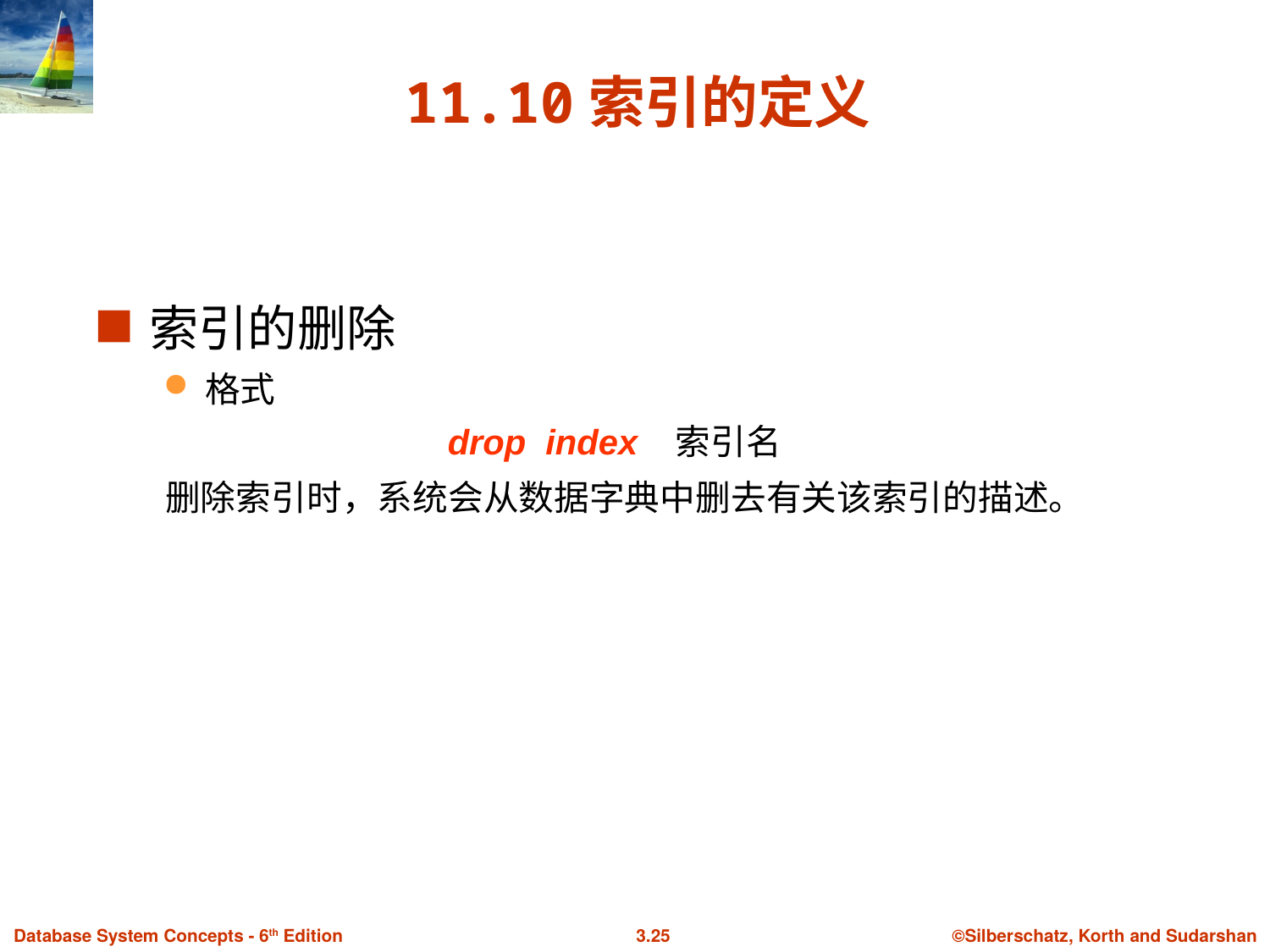

# 11.10索引的定义

索引的删除
格式
                             drop  index   索引名
删除索引时，系统会从数据字典中删去有关该索引的描述。